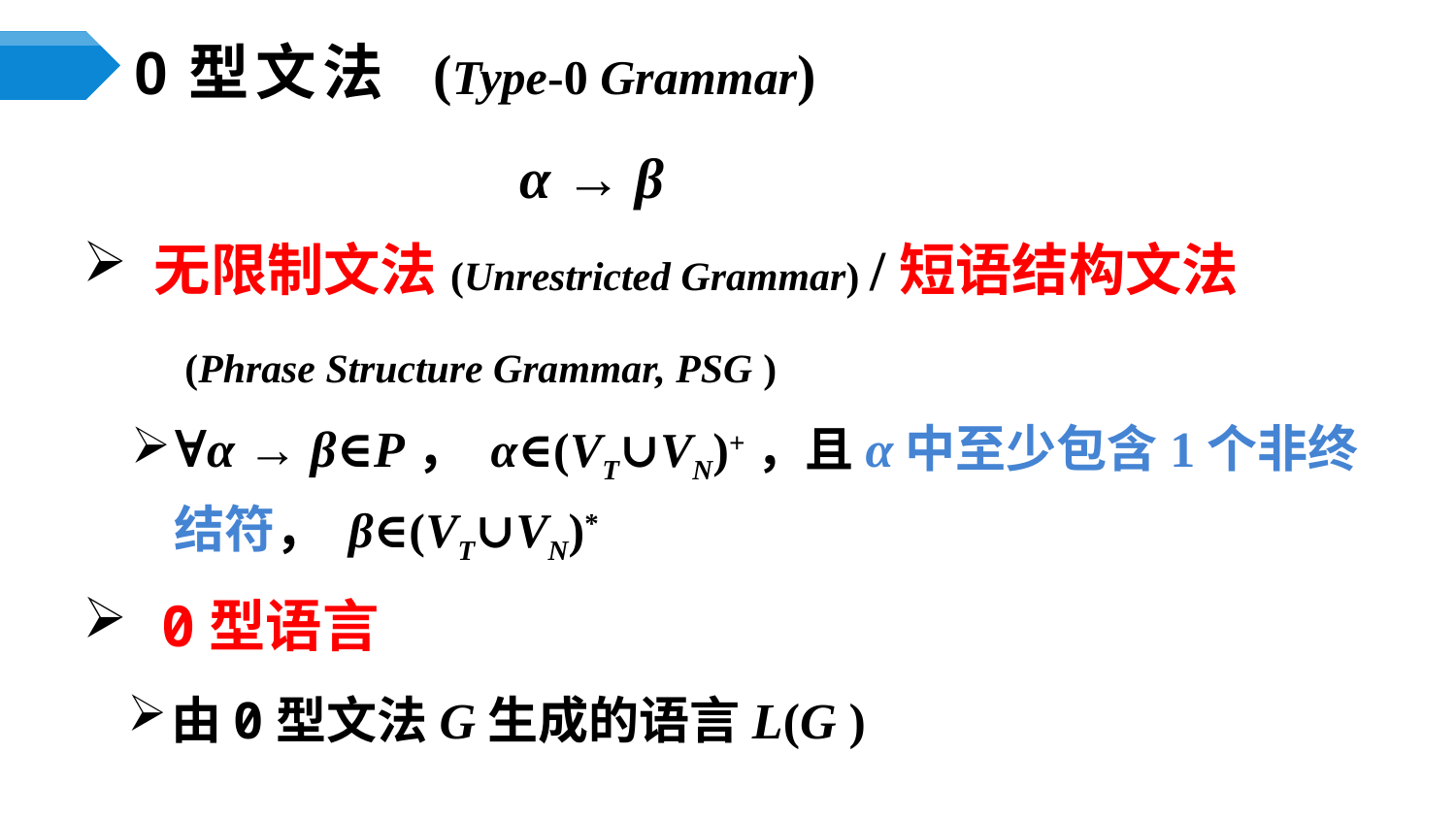

# 0型文法 (Type-0 Grammar)
			α → β
 无限制文法(Unrestricted Grammar) /短语结构文法
   (Phrase Structure Grammar, PSG )
∀α → β∈P， α∈(VT∪VN)+，且α中至少包含1个非终结符， β∈(VT∪VN)*
 0型语言
由0型文法G生成的语言L(G )